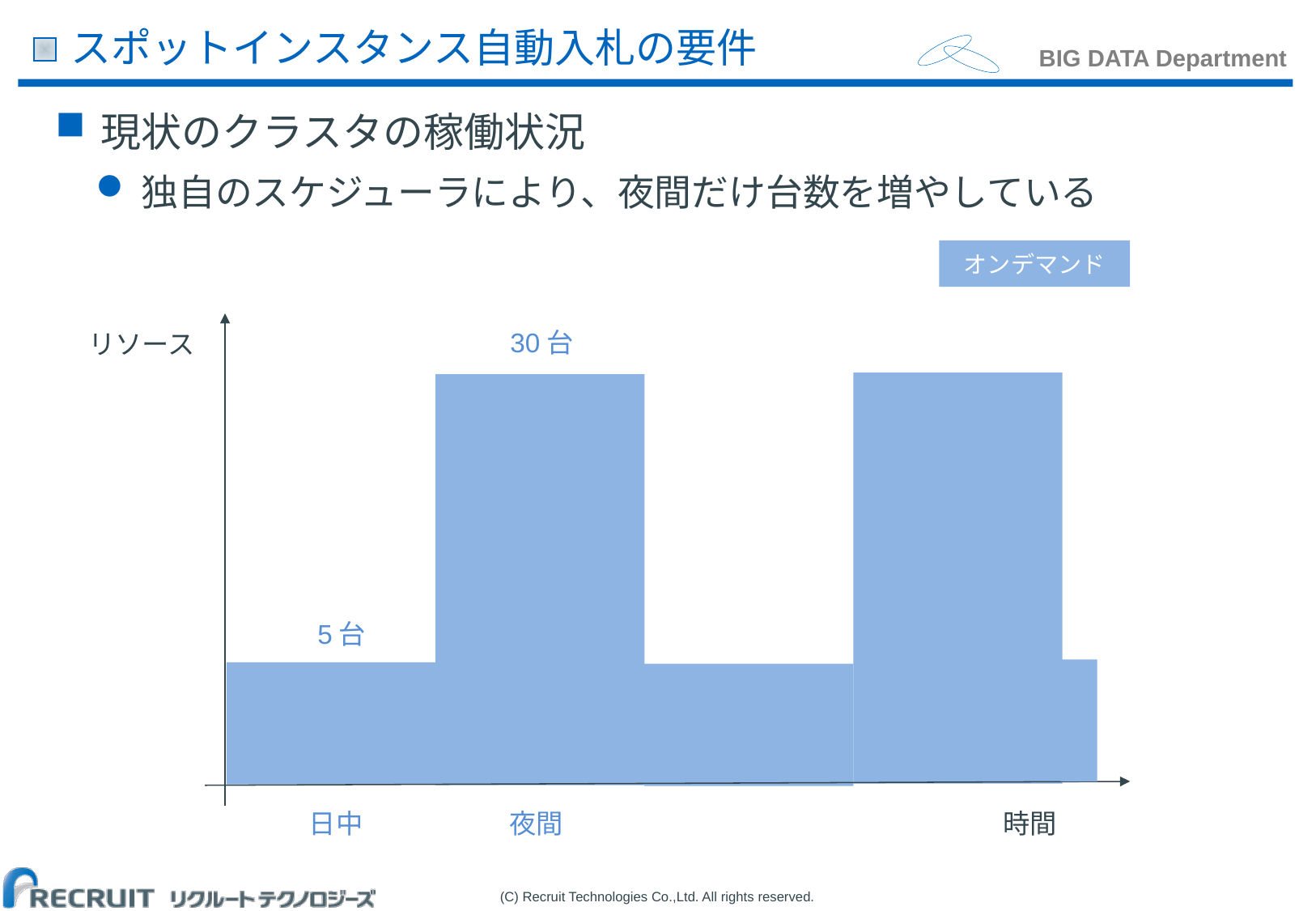

# スポットインスタンス自動入札の要件
現状のクラスタの稼働状況
独自のスケジューラにより、夜間だけ台数を増やしている
オンデマンド
30台
リソース

5台

日中
夜間
時間